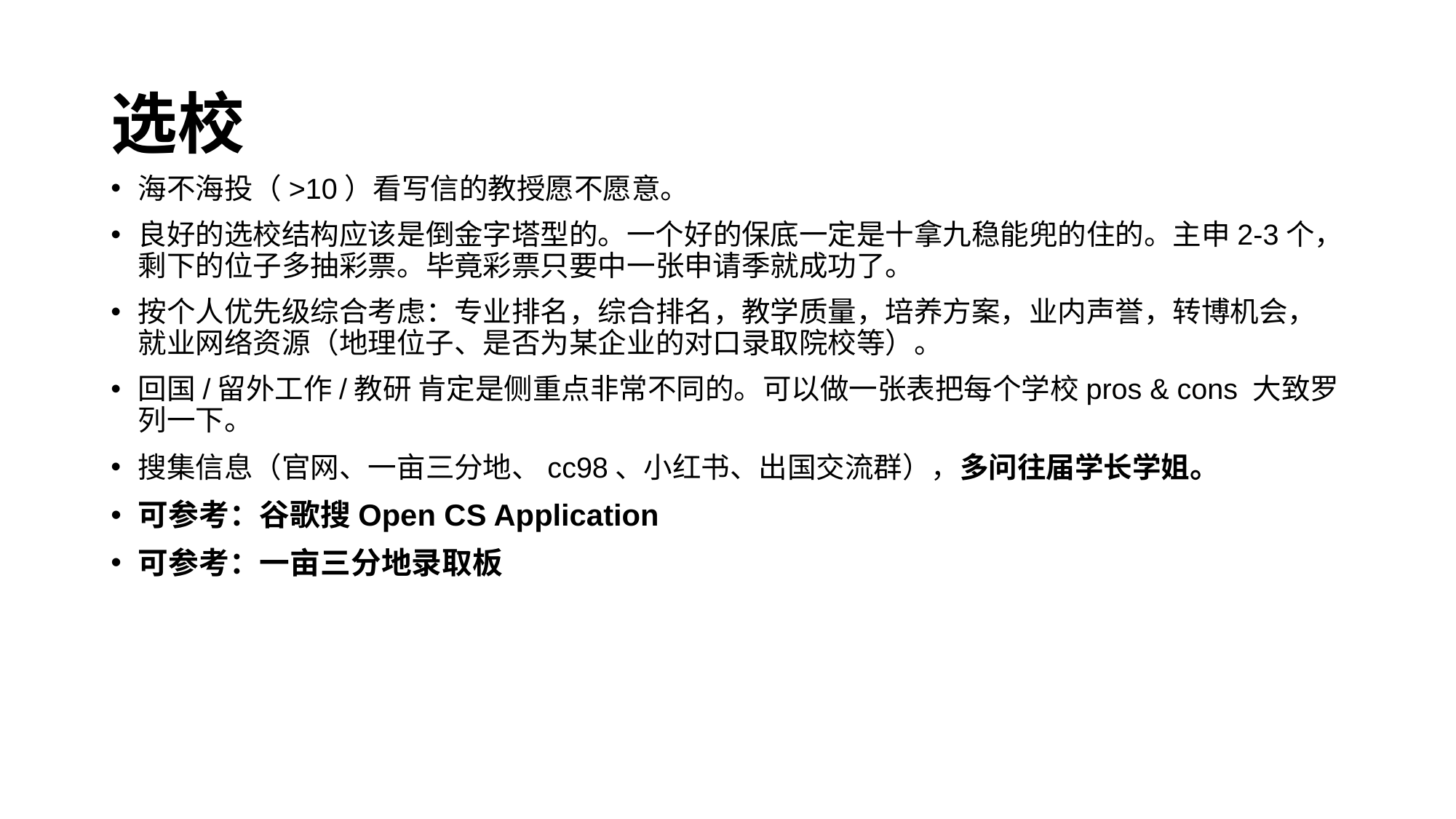

# 选校
海不海投（>10）看写信的教授愿不愿意。
良好的选校结构应该是倒金字塔型的。一个好的保底一定是十拿九稳能兜的住的。主申2-3个，剩下的位子多抽彩票。毕竟彩票只要中一张申请季就成功了。
按个人优先级综合考虑：专业排名，综合排名，教学质量，培养方案，业内声誉，转博机会，就业网络资源（地理位子、是否为某企业的对口录取院校等）。
回国/留外工作/教研 肯定是侧重点非常不同的。可以做一张表把每个学校pros & cons 大致罗列一下。
搜集信息（官网、一亩三分地、cc98、小红书、出国交流群），多问往届学长学姐。
可参考：谷歌搜Open CS Application
可参考：一亩三分地录取板